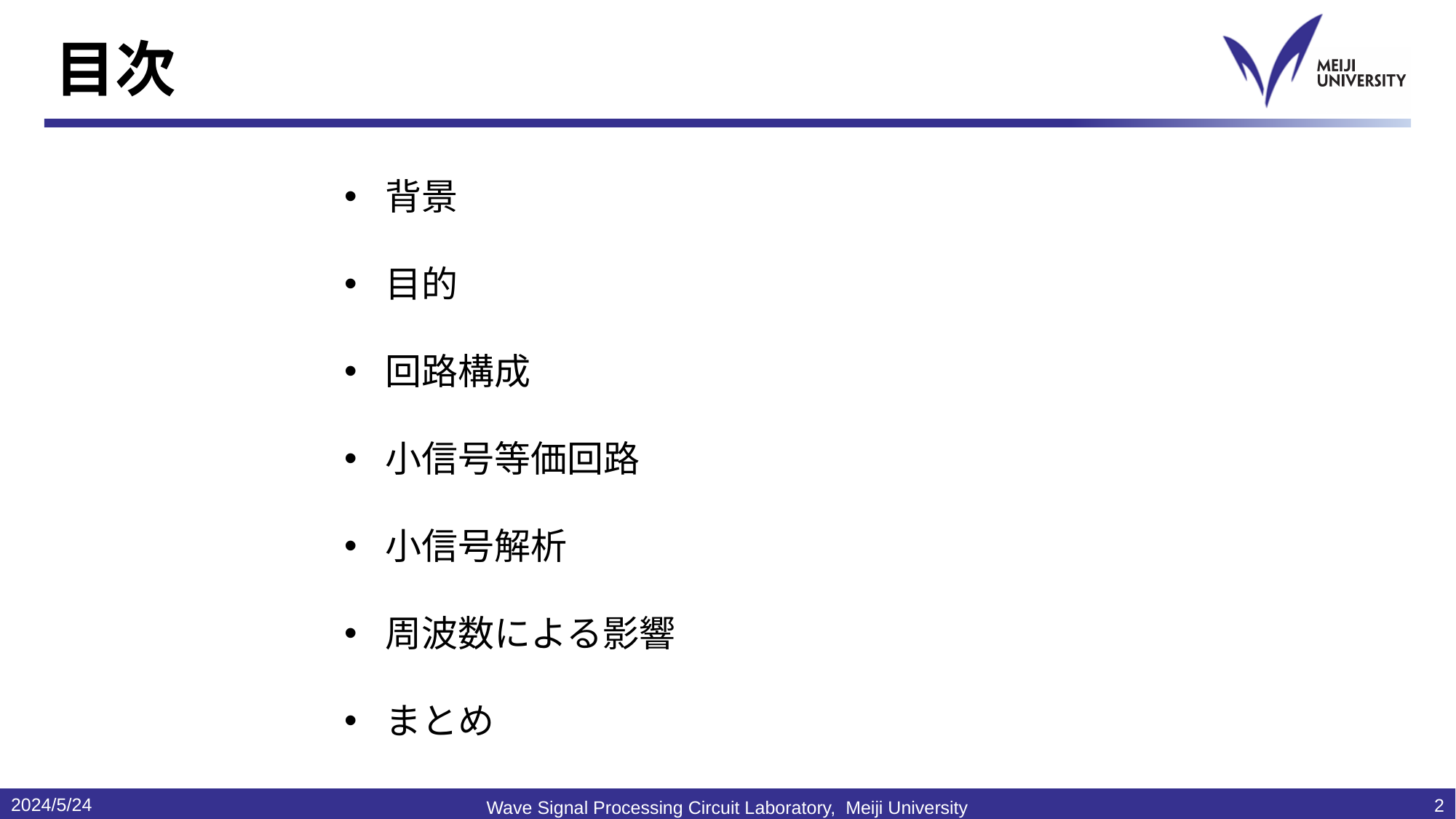

# 目次
背景

目的

回路構成

小信号等価回路

小信号解析

周波数による影響

まとめ
2024/5/24
2
Wave Signal Processing Circuit Laboratory,  Meiji University